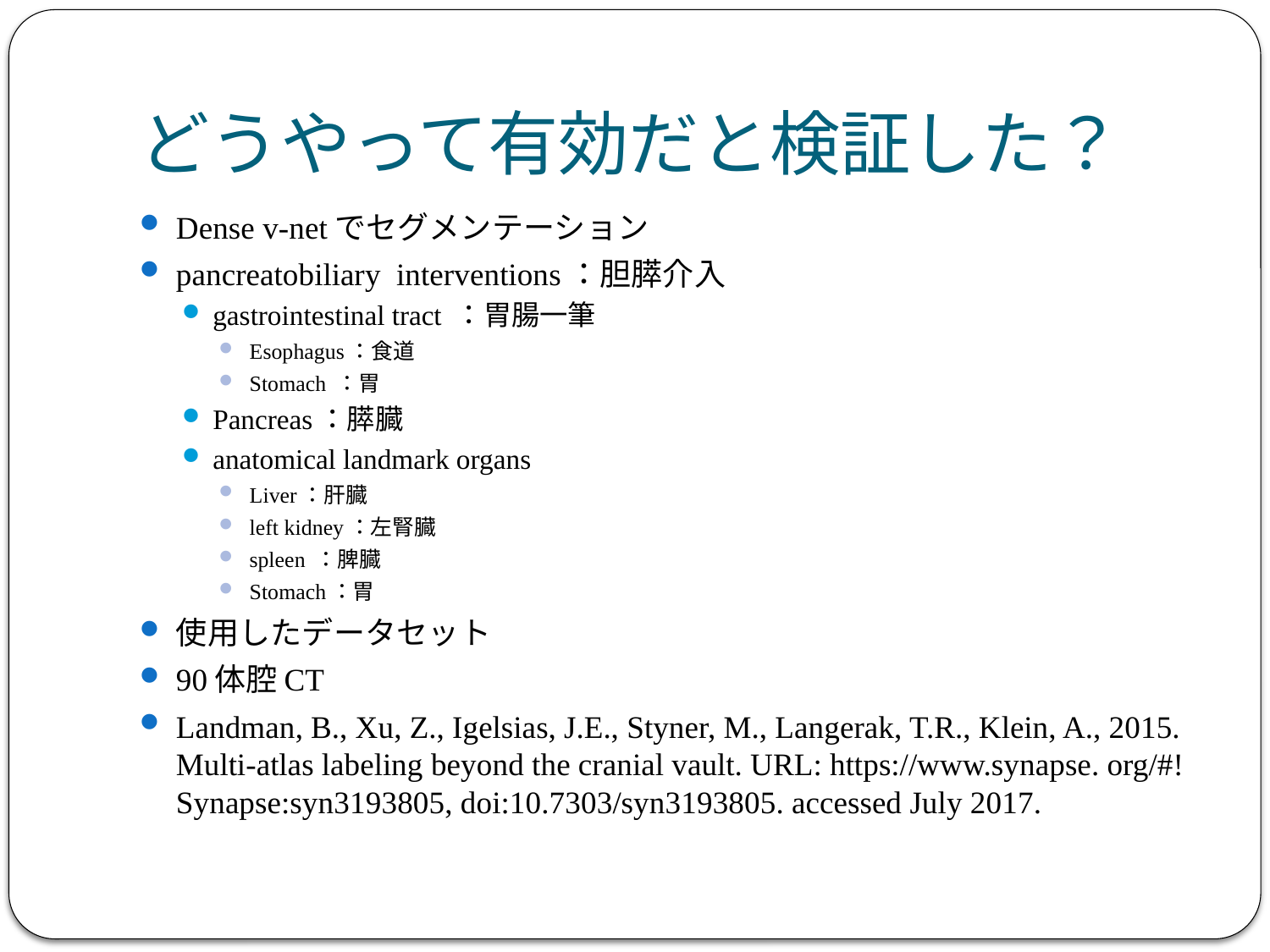

# どうやって有効だと検証した？
Dense v-netでセグメンテーション
pancreatobiliary  interventions：胆膵介入
gastrointestinal tract ：胃腸一筆
Esophagus：食道
Stomach ：胃
Pancreas：膵臓
anatomical landmark organs
Liver：肝臓
left kidney：左腎臓
spleen ：脾臓
Stomach：胃
使用したデータセット
90体腔CT
Landman, B., Xu, Z., Igelsias, J.E., Styner, M., Langerak, T.R., Klein, A., 2015. Multi-atlas labeling beyond the cranial vault. URL: https://www.synapse. org/#!Synapse:syn3193805, doi:10.7303/syn3193805. accessed July 2017.